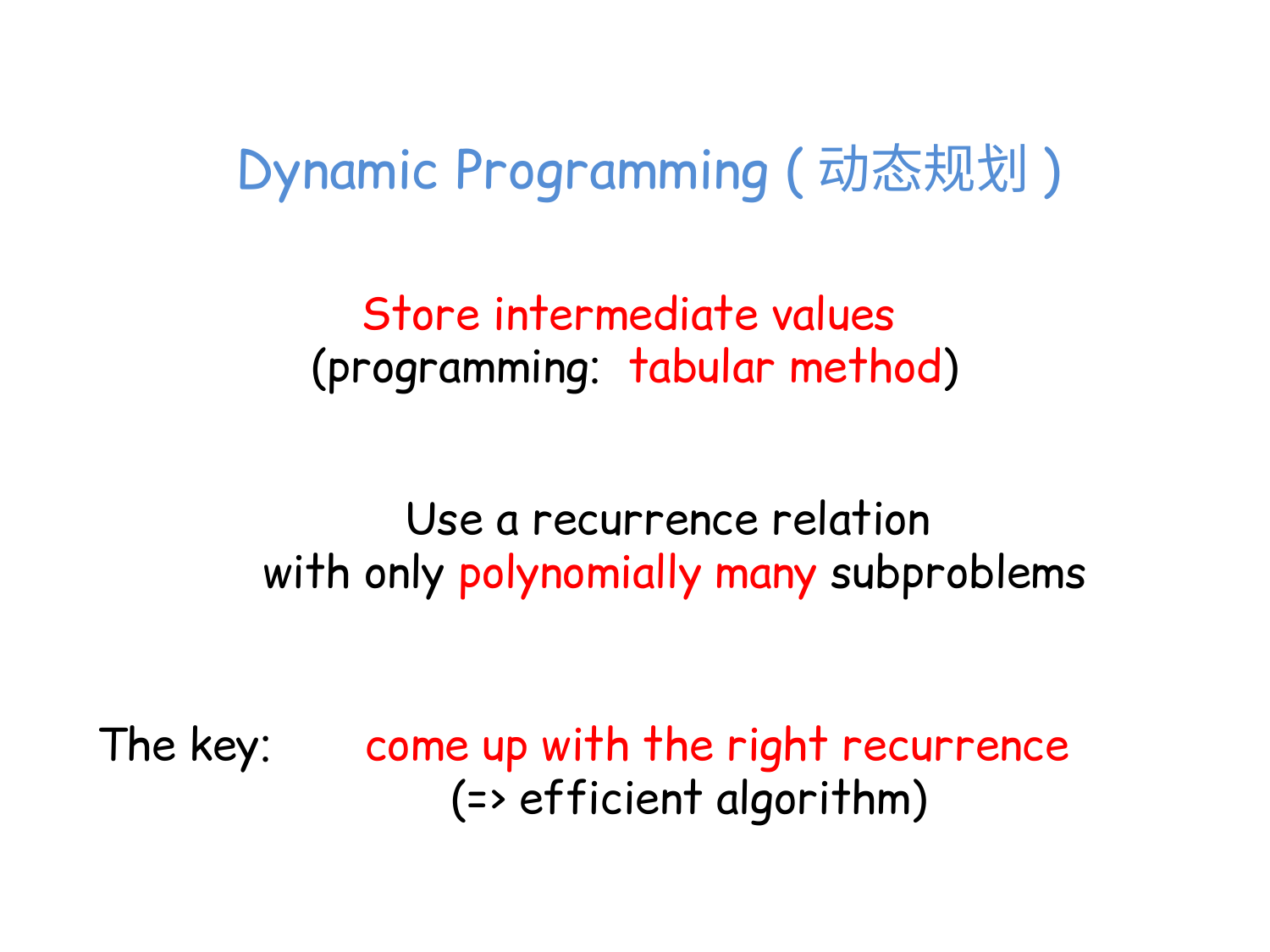

# Dynamic Programming (动态规划)
Store intermediate values
(programming:  tabular method)
Use a recurrence relation
with only polynomially many subproblems
The key:       come up with the right recurrence
                           (=> efficient algorithm)